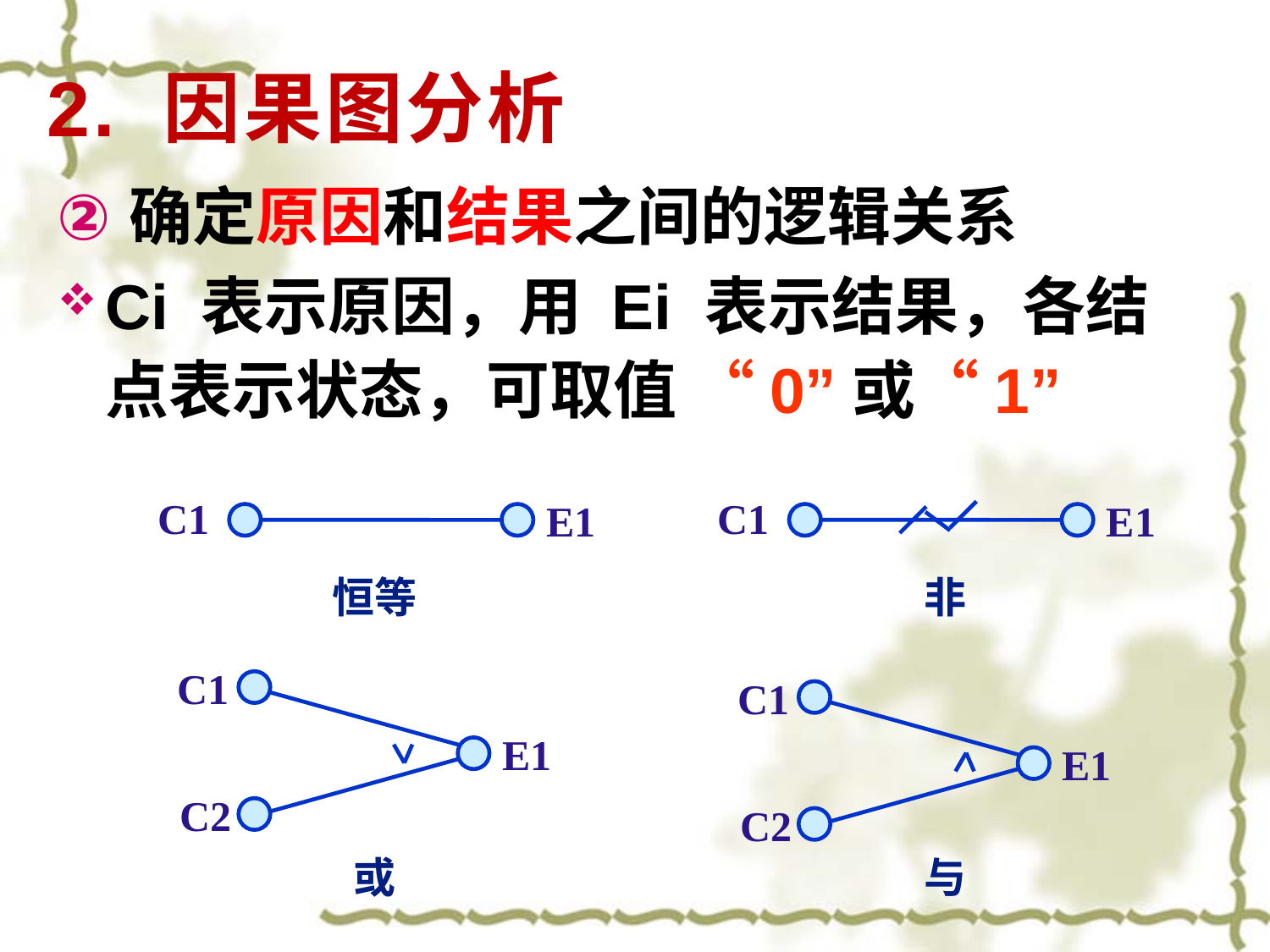

# 2. 因果图分析
确定原因和结果之间的逻辑关系
Ci 表示原因，用 Ei 表示结果，各结点表示状态，可取值 “0”或“1”
C1
E1

C1
E1

恒等
非
C1

E1

C2

C1

E1

C2

或
与